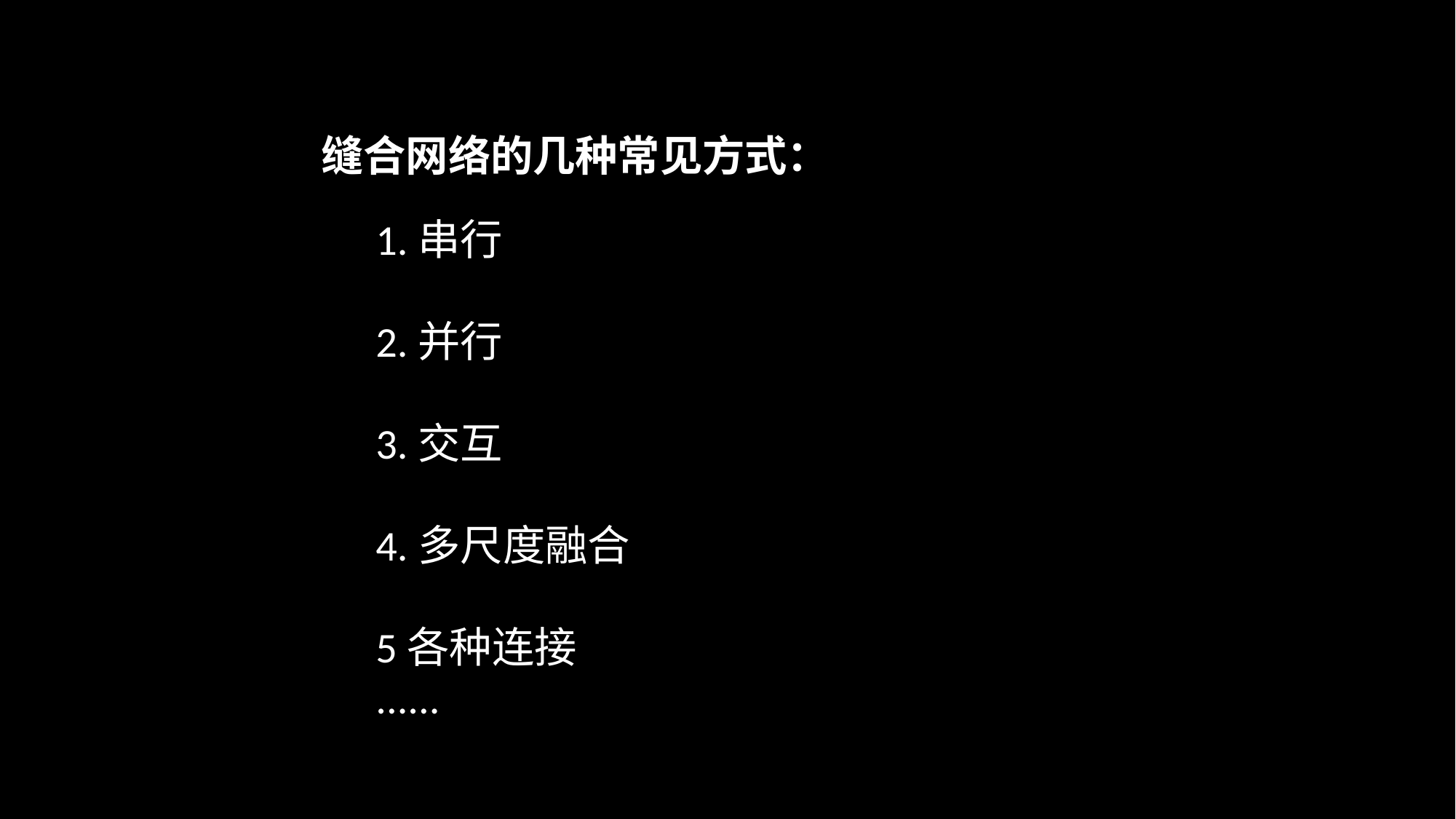

缝合网络的几种常见方式：

1.串行

2.并行

3.交互

4.多尺度融合

5各种连接
......